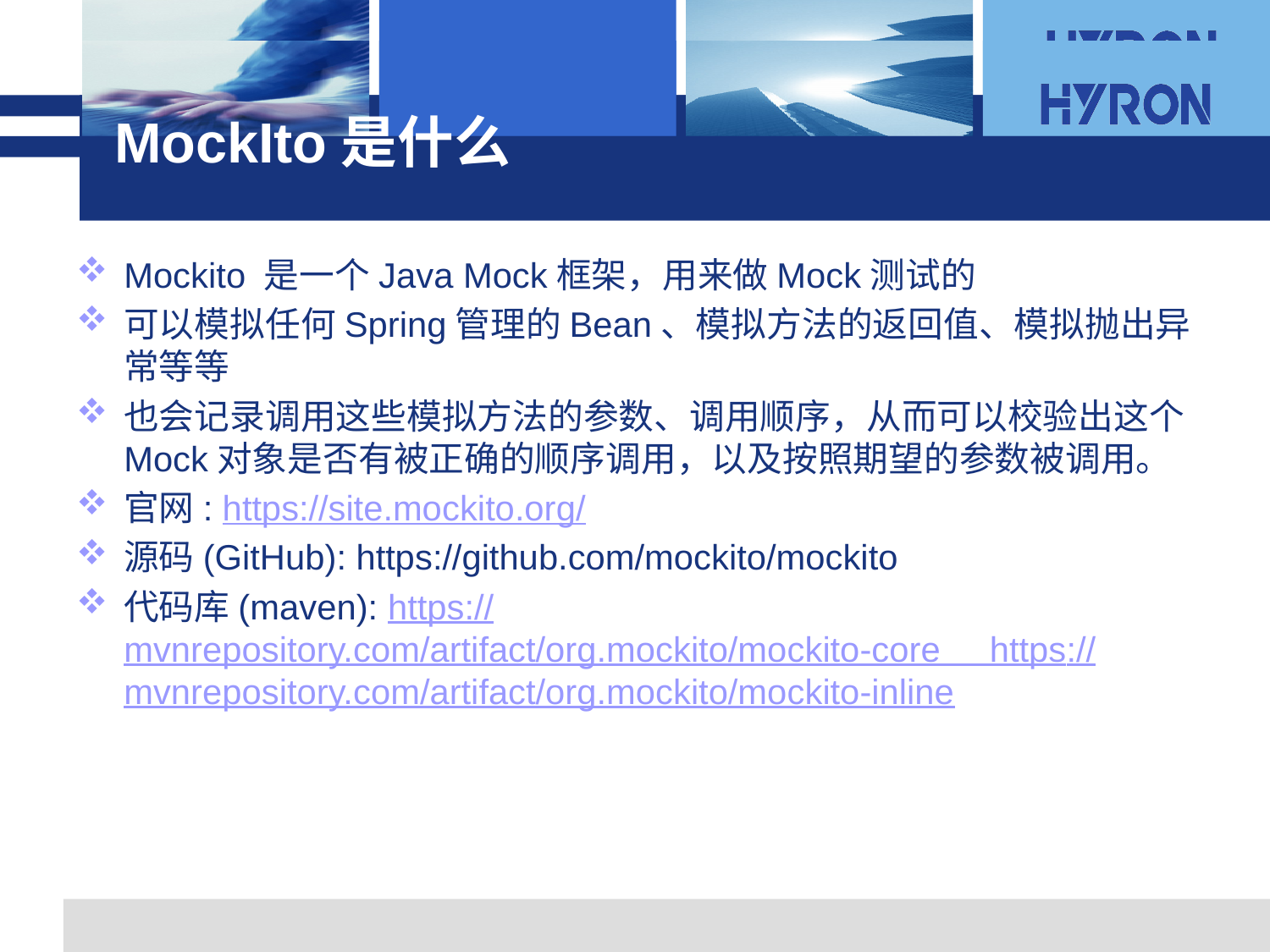

# MockIto是什么

Mockito 是一个Java Mock框架，用来做Mock测试的
可以模拟任何Spring管理的Bean、模拟方法的返回值、模拟抛出异常等等
也会记录调用这些模拟方法的参数、调用顺序，从而可以校验出这个Mock对象是否有被正确的顺序调用，以及按照期望的参数被调用。
官网: https://site.mockito.org/
源码(GitHub): https://github.com/mockito/mockito
代码库(maven): https://mvnrepository.com/artifact/org.mockito/mockito-core     https://mvnrepository.com/artifact/org.mockito/mockito-inline